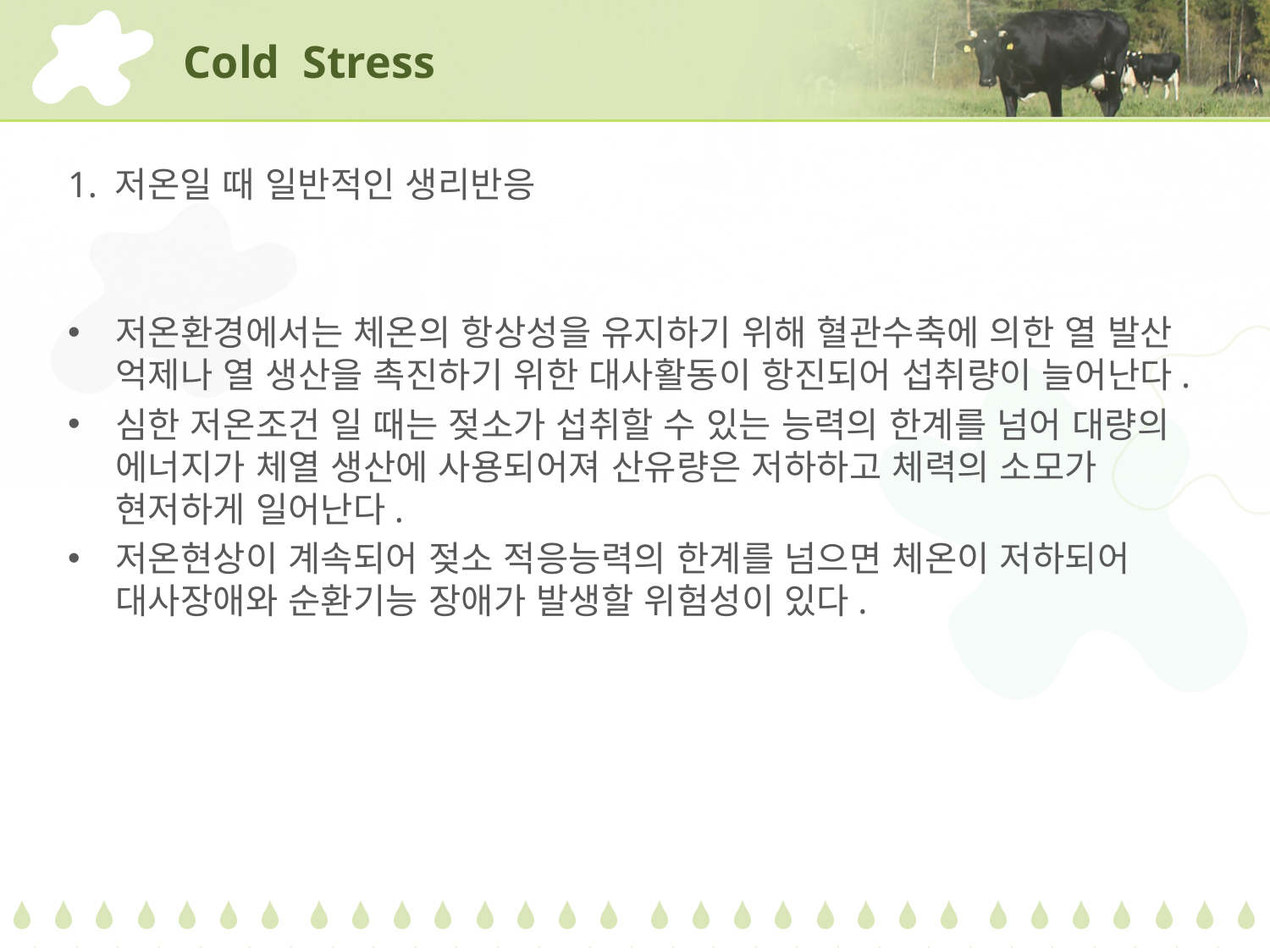

# Cold  Stress
1. 저온일 때 일반적인 생리반응

저온환경에서는 체온의 항상성을 유지하기 위해 혈관수축에 의한 열 발산 억제나 열 생산을 촉진하기 위한 대사활동이 항진되어 섭취량이 늘어난다.
심한 저온조건 일 때는 젖소가 섭취할 수 있는 능력의 한계를 넘어 대량의 에너지가 체열 생산에 사용되어져 산유량은 저하하고 체력의 소모가 현저하게 일어난다.
저온현상이 계속되어 젖소 적응능력의 한계를 넘으면 체온이 저하되어 대사장애와 순환기능 장애가 발생할 위험성이 있다.